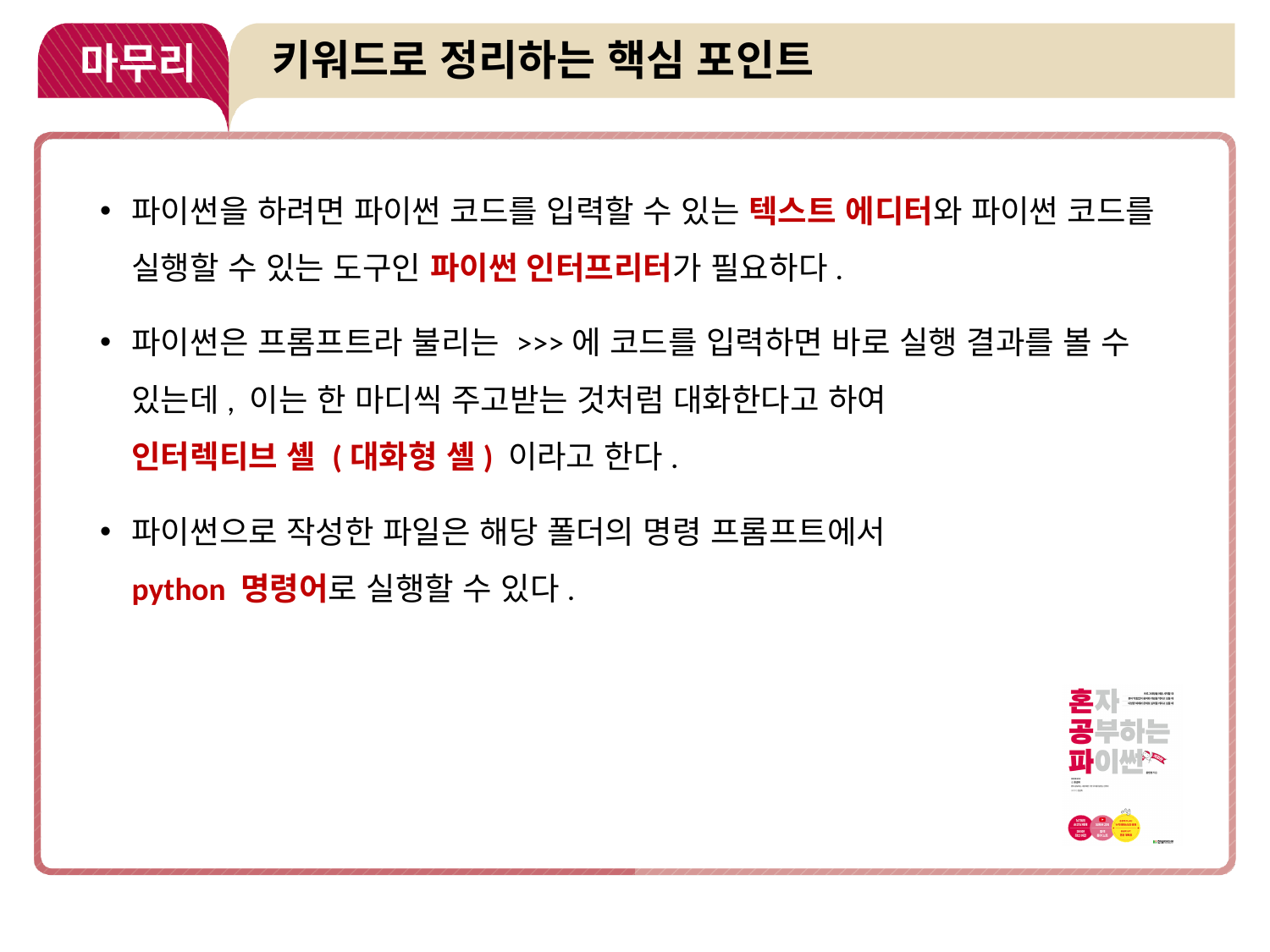

마무리
# 키워드로 정리하는 핵심 포인트
파이썬을 하려면 파이썬 코드를 입력할 수 있는 텍스트 에디터와 파이썬 코드를 실행할 수 있는 도구인 파이썬 인터프리터가 필요하다.
파이썬은 프롬프트라 불리는 >>>에 코드를 입력하면 바로 실행 결과를 볼 수 있는데, 이는 한 마디씩 주고받는 것처럼 대화한다고 하여
인터렉티브 셸 (대화형 셸) 이라고 한다.
파이썬으로 작성한 파일은 해당 폴더의 명령 프롬프트에서
python 명령어로 실행할 수 있다.